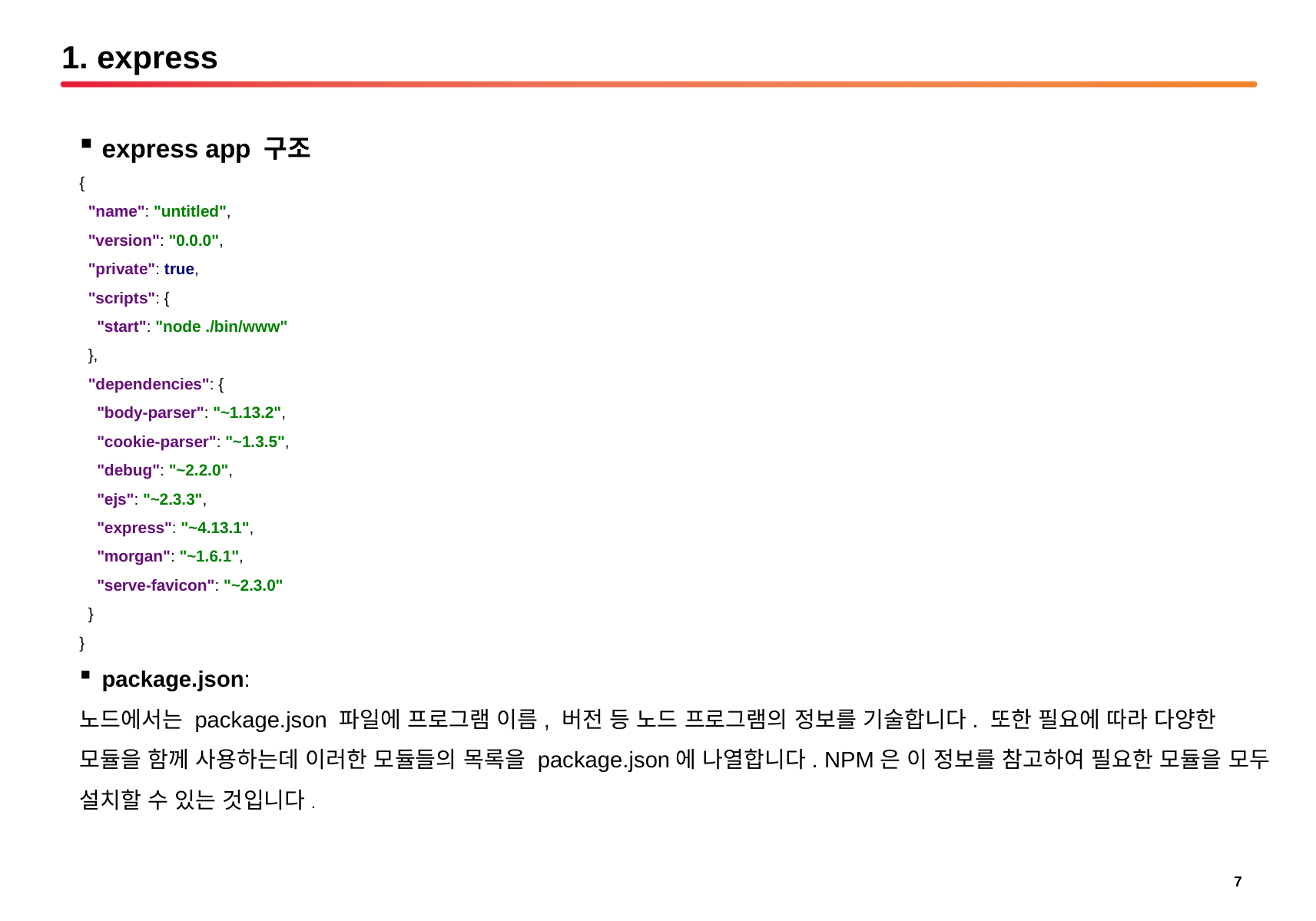

# 1. express
express app 구조
{
  "name": "untitled",
  "version": "0.0.0",
  "private": true,
  "scripts": {
    "start": "node ./bin/www"
  },
  "dependencies": {
    "body-parser": "~1.13.2",
    "cookie-parser": "~1.3.5",
    "debug": "~2.2.0",
    "ejs": "~2.3.3",
    "express": "~4.13.1",
    "morgan": "~1.6.1",
    "serve-favicon": "~2.3.0"
  }
}
package.json:
노드에서는 package.json 파일에 프로그램 이름, 버전 등 노드 프로그램의 정보를 기술합니다. 또한 필요에 따라 다양한 모듈을 함께 사용하는데 이러한 모듈들의 목록을 package.json에 나열합니다. NPM은 이 정보를 참고하여 필요한 모듈을 모두 설치할 수 있는 것입니다.